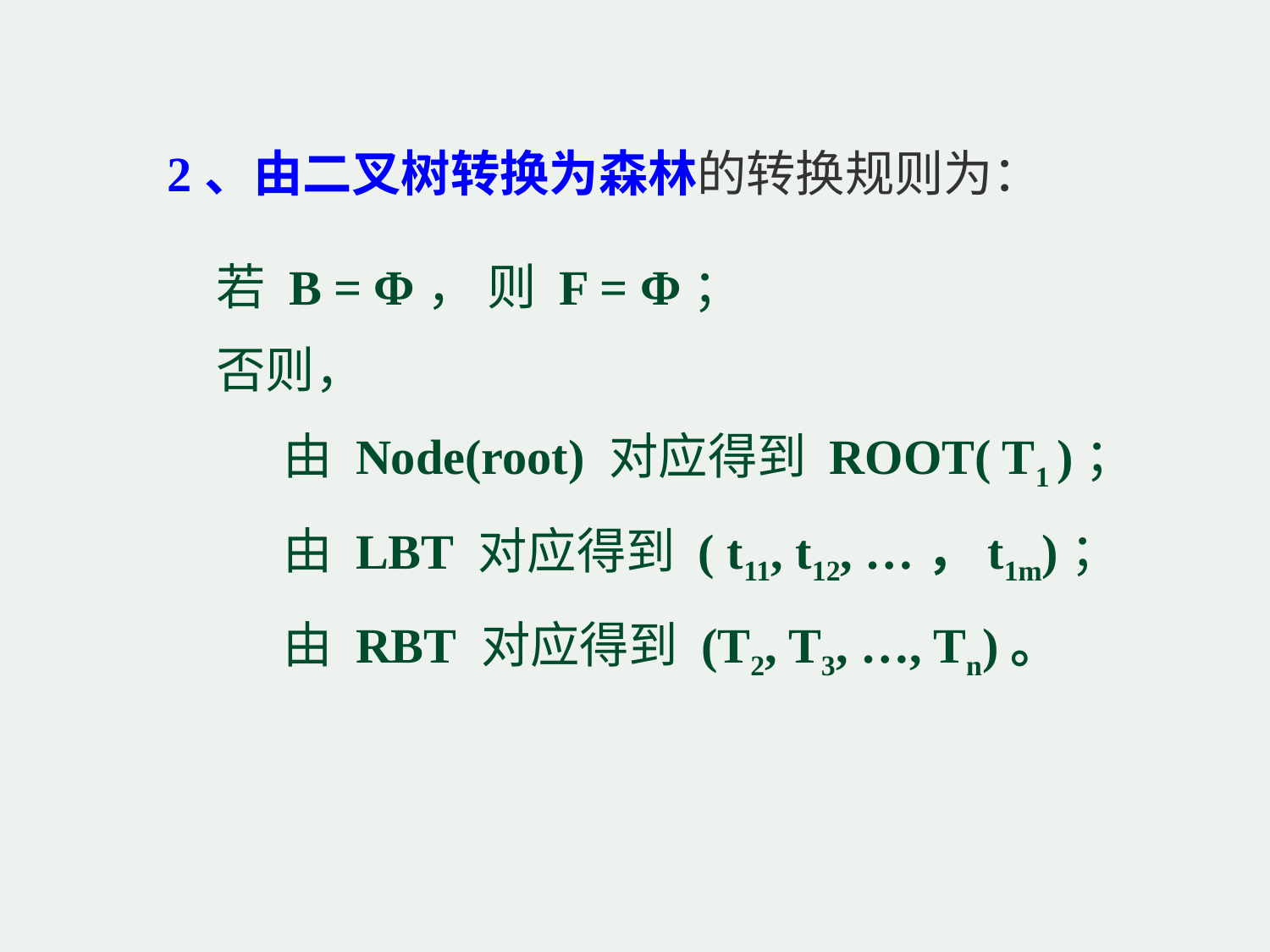

2、由二叉树转换为森林的转换规则为：
若 B = Φ， 则 F = Φ；
否则，
     由 Node(root) 对应得到 ROOT( T1 )；
     由 LBT 对应得到 ( t11, t12, …，t1m)；
     由 RBT 对应得到 (T2, T3, …, Tn)。